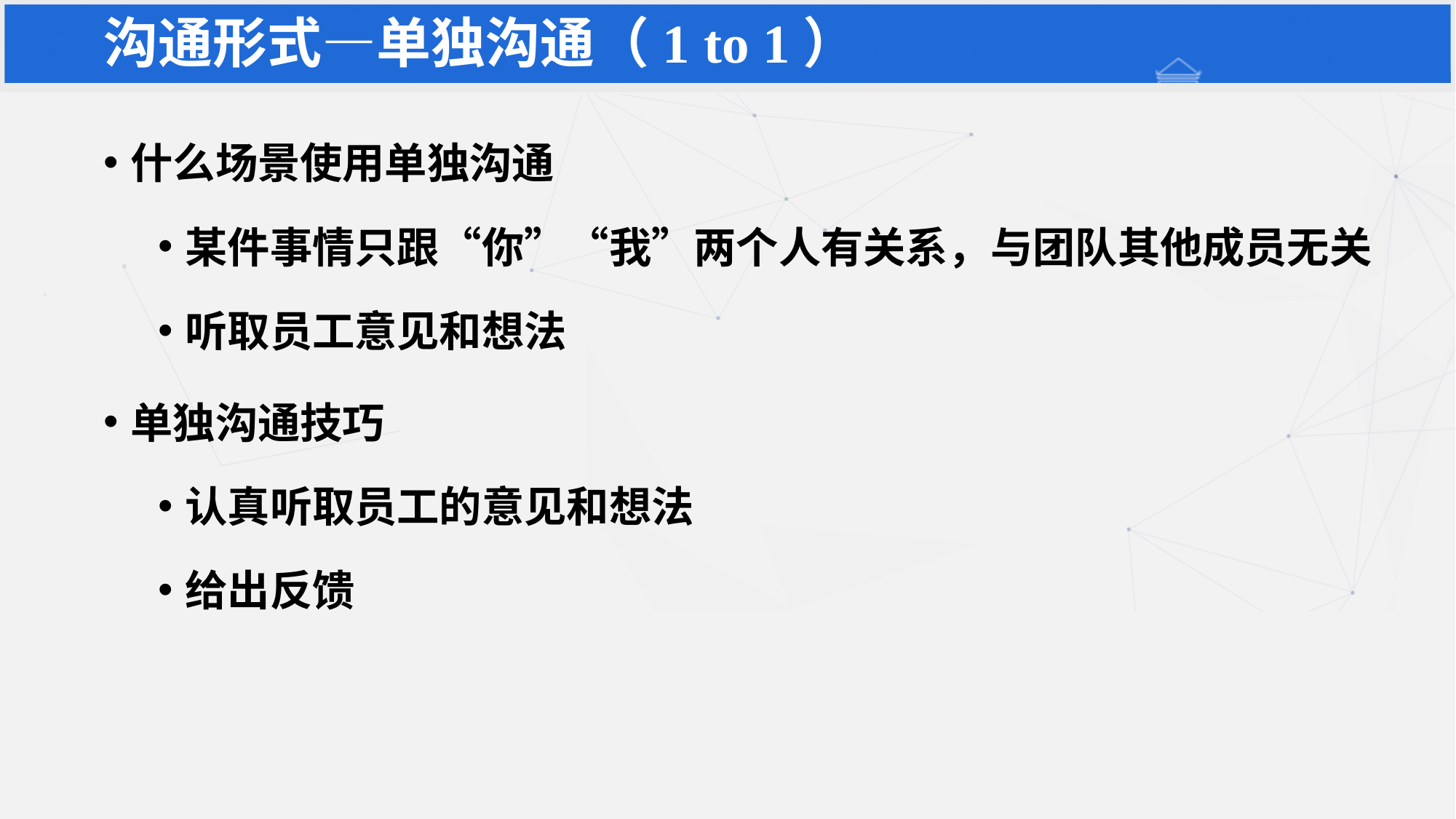

沟通形式—单独沟通（1 to 1）
什么场景使用单独沟通
某件事情只跟“你”“我”两个人有关系，与团队其他成员无关
听取员工意见和想法
单独沟通技巧
认真听取员工的意见和想法
给出反馈